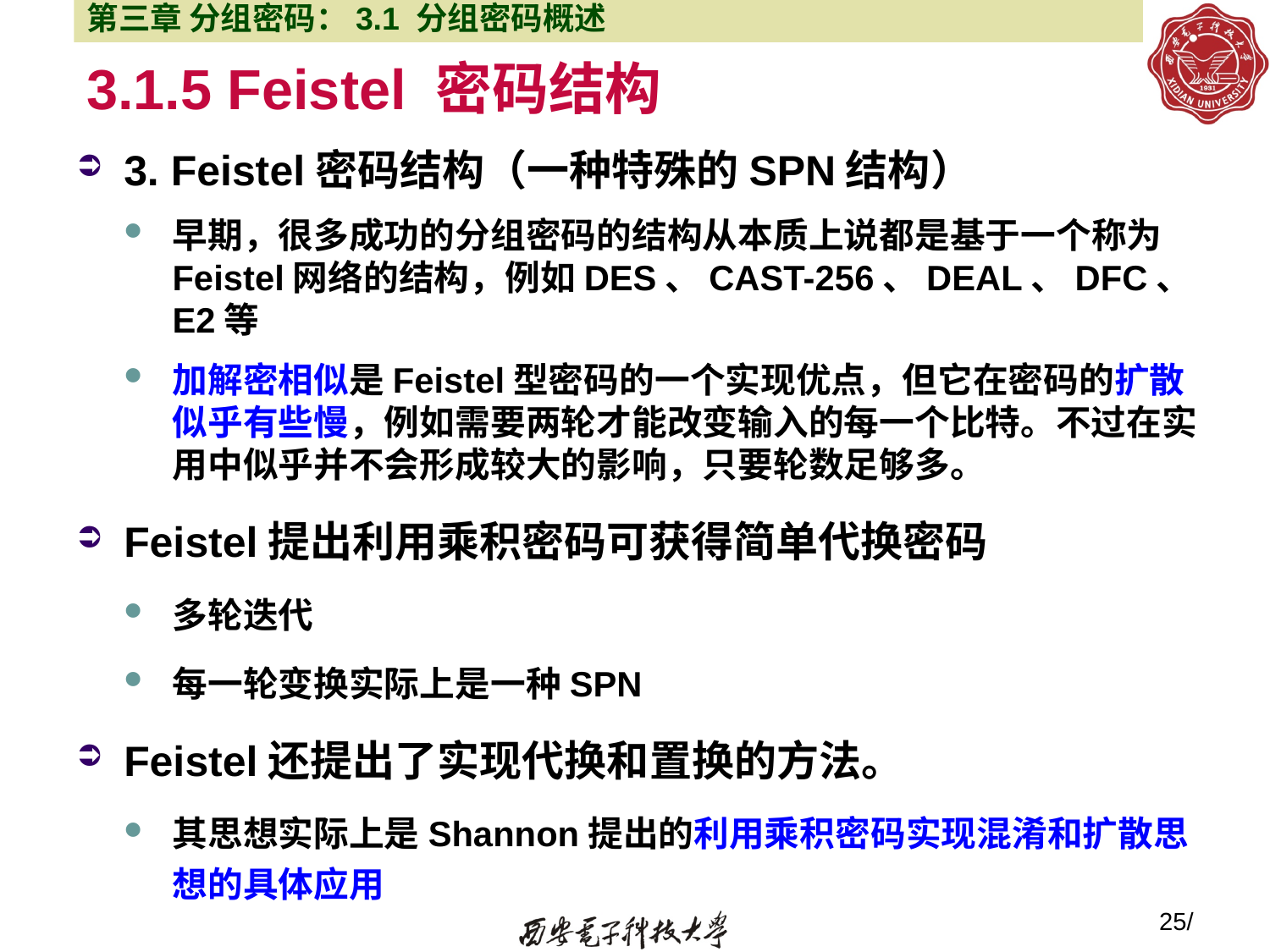

第三章 分组密码：3.1 分组密码概述
# 3.1.5 Feistel 密码结构
3. Feistel密码结构（一种特殊的SPN结构）
早期，很多成功的分组密码的结构从本质上说都是基于一个称为Feistel网络的结构，例如DES、CAST-256、DEAL、DFC、E2等
加解密相似是Feistel型密码的一个实现优点，但它在密码的扩散似乎有些慢，例如需要两轮才能改变输入的每一个比特。不过在实用中似乎并不会形成较大的影响，只要轮数足够多。
Feistel提出利用乘积密码可获得简单代换密码
多轮迭代
每一轮变换实际上是一种SPN
Feistel还提出了实现代换和置换的方法。
其思想实际上是Shannon提出的利用乘积密码实现混淆和扩散思想的具体应用
25/